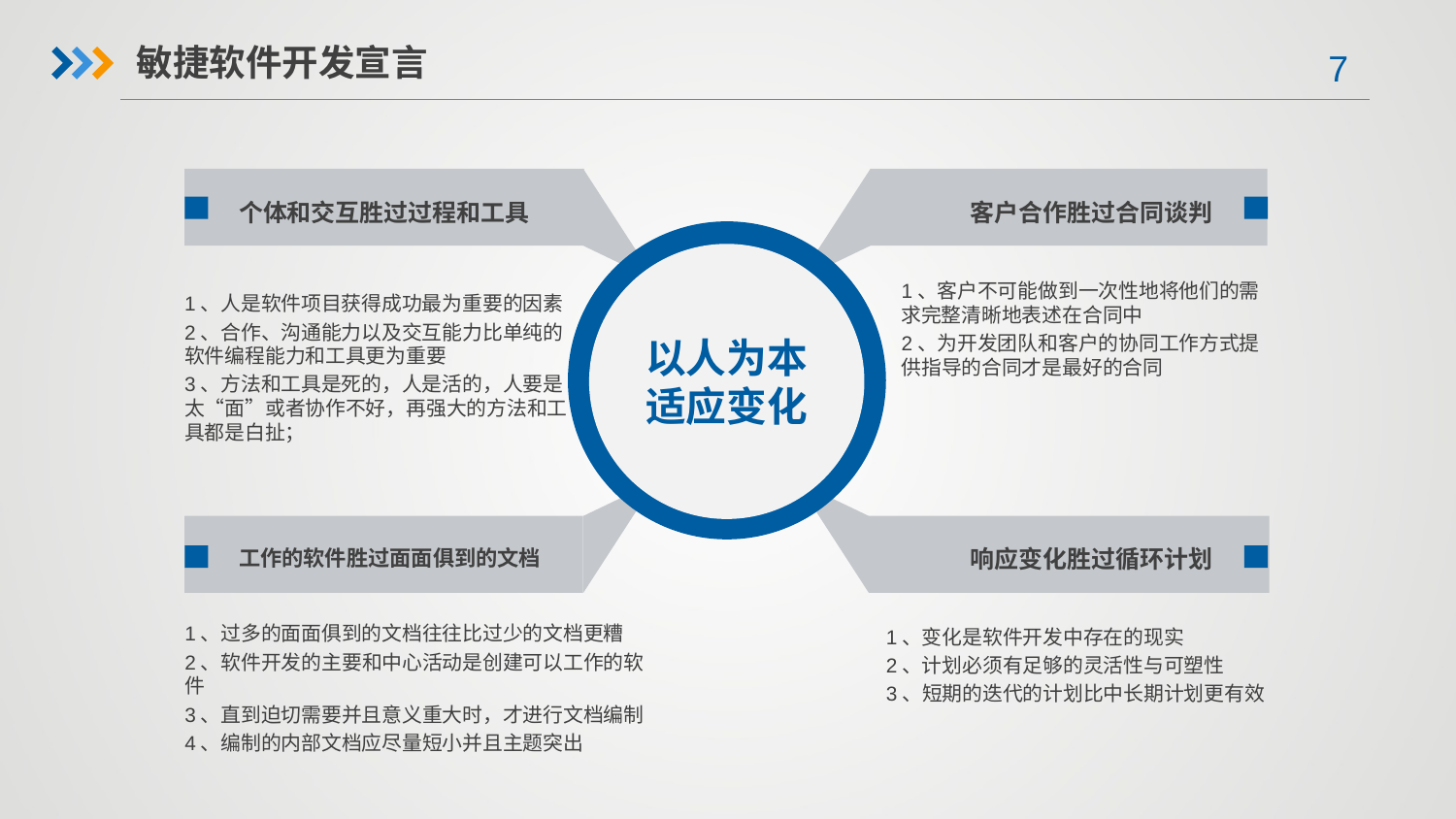

敏捷软件开发宣言

个体和交互胜过过程和工具
客户合作胜过合同谈判

以人为本适应变化
1、人是软件项目获得成功最为重要的因素
2、合作、沟通能力以及交互能力比单纯的软件编程能力和工具更为重要
3、方法和工具是死的，人是活的，人要是太“面”或者协作不好，再强大的方法和工具都是白扯；
1、客户不可能做到一次性地将他们的需求完整清晰地表述在合同中
2、为开发团队和客户的协同工作方式提供指导的合同才是最好的合同

工作的软件胜过面面俱到的文档
响应变化胜过循环计划

1、变化是软件开发中存在的现实
2、计划必须有足够的灵活性与可塑性
3、短期的迭代的计划比中长期计划更有效
1、过多的面面俱到的文档往往比过少的文档更糟
2、软件开发的主要和中心活动是创建可以工作的软件
3、直到迫切需要并且意义重大时，才进行文档编制
4、编制的内部文档应尽量短小并且主题突出